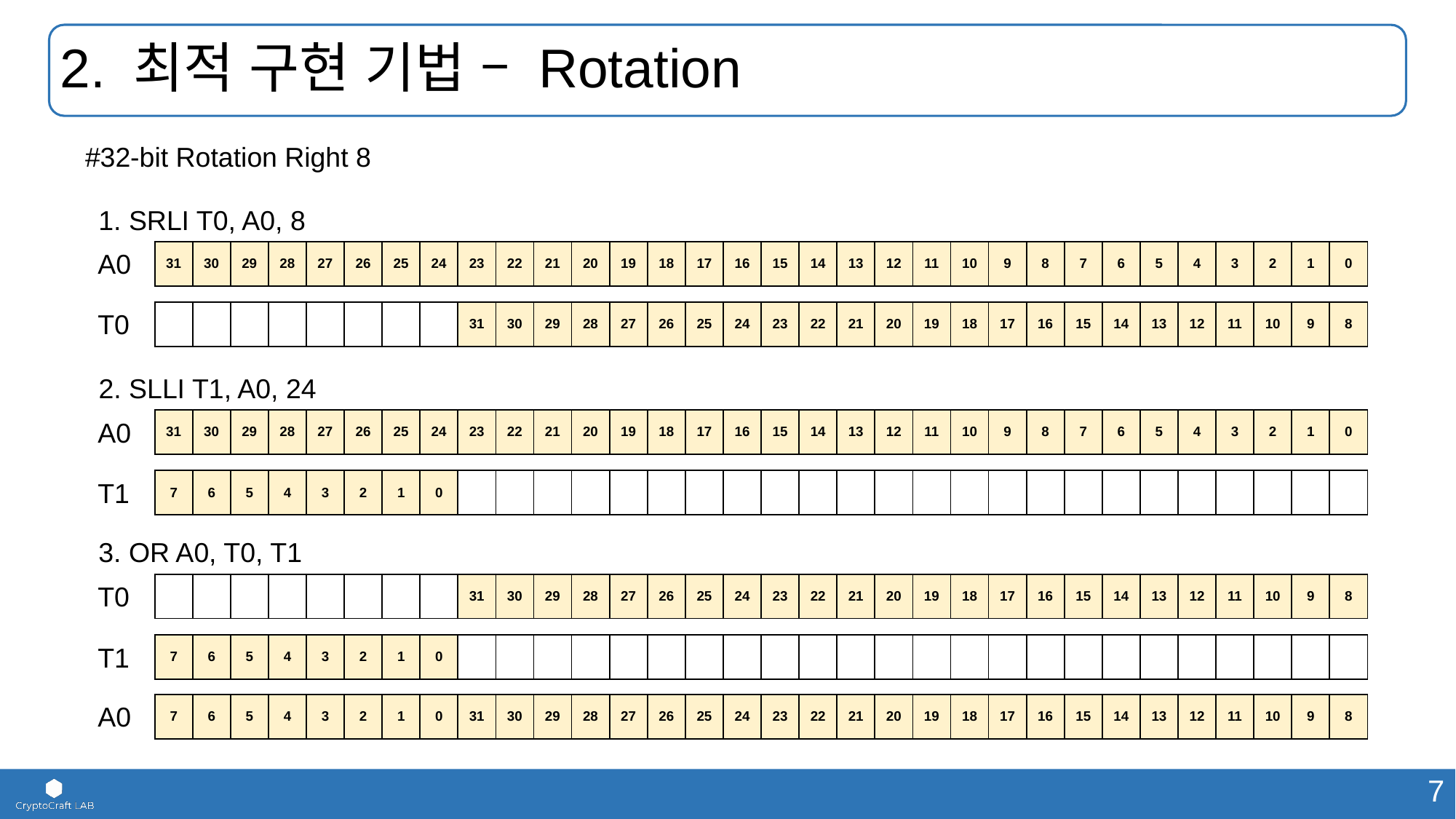

# 2. 최적 구현 기법 – Rotation
#32-bit Rotation Right 8
1. SRLI T0, A0, 8
| 31 | 30 | 29 | 28 | 27 | 26 | 25 | 24 | 23 | 22 | 21 | 20 | 19 | 18 | 17 | 16 | 15 | 14 | 13 | 12 | 11 | 10 | 9 | 8 | 7 | 6 | 5 | 4 | 3 | 2 | 1 | 0 |
| --- | --- | --- | --- | --- | --- | --- | --- | --- | --- | --- | --- | --- | --- | --- | --- | --- | --- | --- | --- | --- | --- | --- | --- | --- | --- | --- | --- | --- | --- | --- | --- |
A0
|  |  |  |  |  |  |  |  | 31 | 30 | 29 | 28 | 27 | 26 | 25 | 24 | 23 | 22 | 21 | 20 | 19 | 18 | 17 | 16 | 15 | 14 | 13 | 12 | 11 | 10 | 9 | 8 |
| --- | --- | --- | --- | --- | --- | --- | --- | --- | --- | --- | --- | --- | --- | --- | --- | --- | --- | --- | --- | --- | --- | --- | --- | --- | --- | --- | --- | --- | --- | --- | --- |
T0
2. SLLI T1, A0, 24
| 31 | 30 | 29 | 28 | 27 | 26 | 25 | 24 | 23 | 22 | 21 | 20 | 19 | 18 | 17 | 16 | 15 | 14 | 13 | 12 | 11 | 10 | 9 | 8 | 7 | 6 | 5 | 4 | 3 | 2 | 1 | 0 |
| --- | --- | --- | --- | --- | --- | --- | --- | --- | --- | --- | --- | --- | --- | --- | --- | --- | --- | --- | --- | --- | --- | --- | --- | --- | --- | --- | --- | --- | --- | --- | --- |
A0
| 7 | 6 | 5 | 4 | 3 | 2 | 1 | 0 |  |  |  |  |  |  |  |  |  |  |  |  |  |  |  |  |  |  |  |  |  |  |  |  |
| --- | --- | --- | --- | --- | --- | --- | --- | --- | --- | --- | --- | --- | --- | --- | --- | --- | --- | --- | --- | --- | --- | --- | --- | --- | --- | --- | --- | --- | --- | --- | --- |
T1
3. OR A0, T0, T1
|  |  |  |  |  |  |  |  | 31 | 30 | 29 | 28 | 27 | 26 | 25 | 24 | 23 | 22 | 21 | 20 | 19 | 18 | 17 | 16 | 15 | 14 | 13 | 12 | 11 | 10 | 9 | 8 |
| --- | --- | --- | --- | --- | --- | --- | --- | --- | --- | --- | --- | --- | --- | --- | --- | --- | --- | --- | --- | --- | --- | --- | --- | --- | --- | --- | --- | --- | --- | --- | --- |
T0
| 7 | 6 | 5 | 4 | 3 | 2 | 1 | 0 |  |  |  |  |  |  |  |  |  |  |  |  |  |  |  |  |  |  |  |  |  |  |  |  |
| --- | --- | --- | --- | --- | --- | --- | --- | --- | --- | --- | --- | --- | --- | --- | --- | --- | --- | --- | --- | --- | --- | --- | --- | --- | --- | --- | --- | --- | --- | --- | --- |
T1
| 7 | 6 | 5 | 4 | 3 | 2 | 1 | 0 | 31 | 30 | 29 | 28 | 27 | 26 | 25 | 24 | 23 | 22 | 21 | 20 | 19 | 18 | 17 | 16 | 15 | 14 | 13 | 12 | 11 | 10 | 9 | 8 |
| --- | --- | --- | --- | --- | --- | --- | --- | --- | --- | --- | --- | --- | --- | --- | --- | --- | --- | --- | --- | --- | --- | --- | --- | --- | --- | --- | --- | --- | --- | --- | --- |
A0